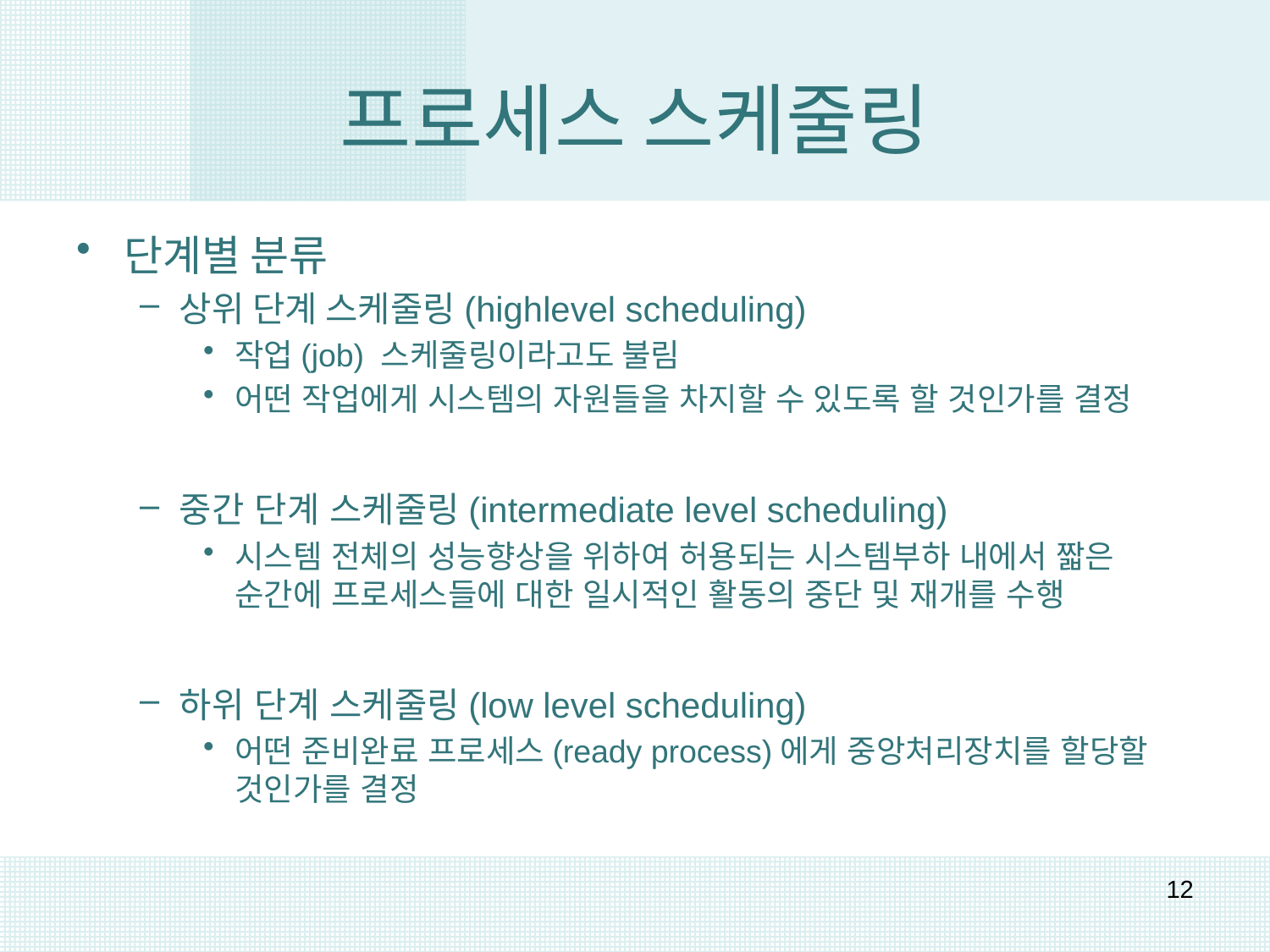

# 프로세스 스케줄링
단계별 분류
상위 단계 스케줄링(high­level scheduling)
작업(job) 스케줄링이라고도 불림
어떤 작업에게 시스템의 자원들을 차지할 수 있도록 할 것인가를 결정

중간 단계 스케줄링(intermediate level scheduling)
시스템 전체의 성능향상을 위하여 허용되는 시스템부하 내에서 짧은 순간에 프로세스들에 대한 일시적인 활동의 중단 및 재개를 수행

하위 단계 스케줄링(low level scheduling)
어떤 준비완료 프로세스(ready process)에게 중앙처리장치를 할당할 것인가를 결정

12